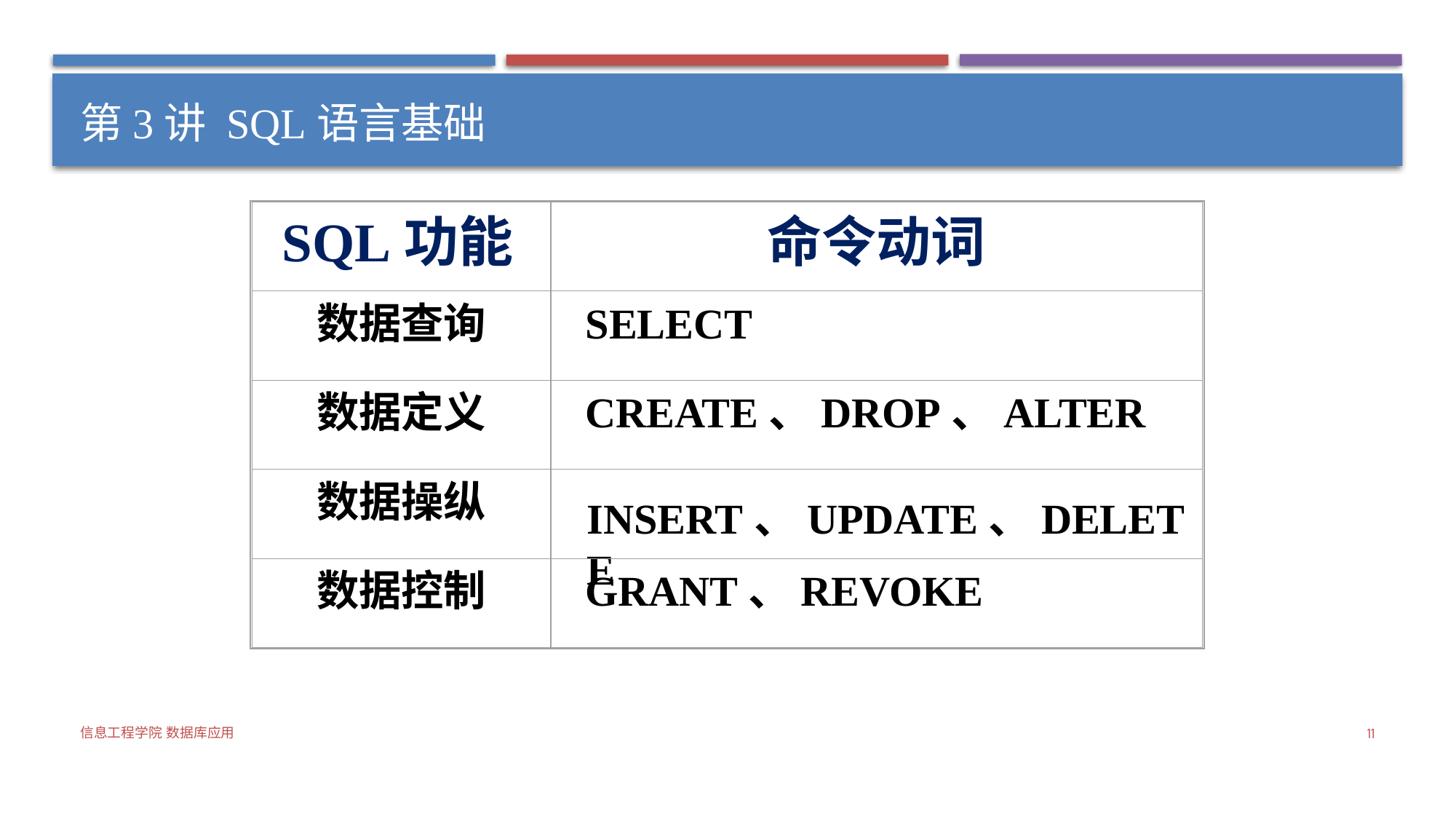

# 第3讲 SQL语言基础

SQL功能

命令动词

数据查询

SELECT

数据定义

CREATE、DROP、ALTER

数据操纵

INSERT、UPDATE、DELETE

数据控制

GRANT、REVOKE

信息工程学院 数据库应用
11